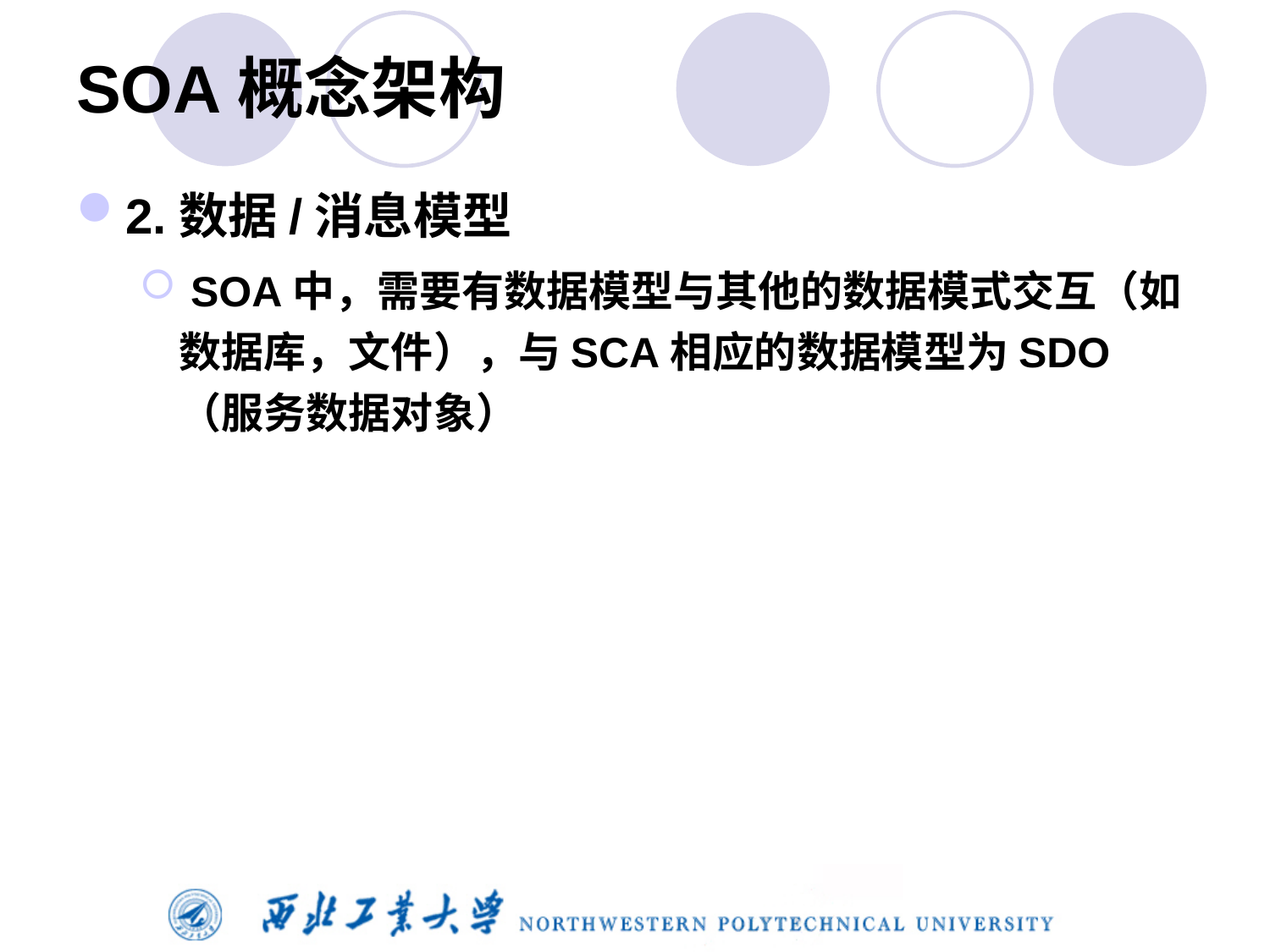

# SOA概念架构
2.数据/消息模型
 SOA中，需要有数据模型与其他的数据模式交互（如数据库，文件），与SCA相应的数据模型为SDO（服务数据对象）